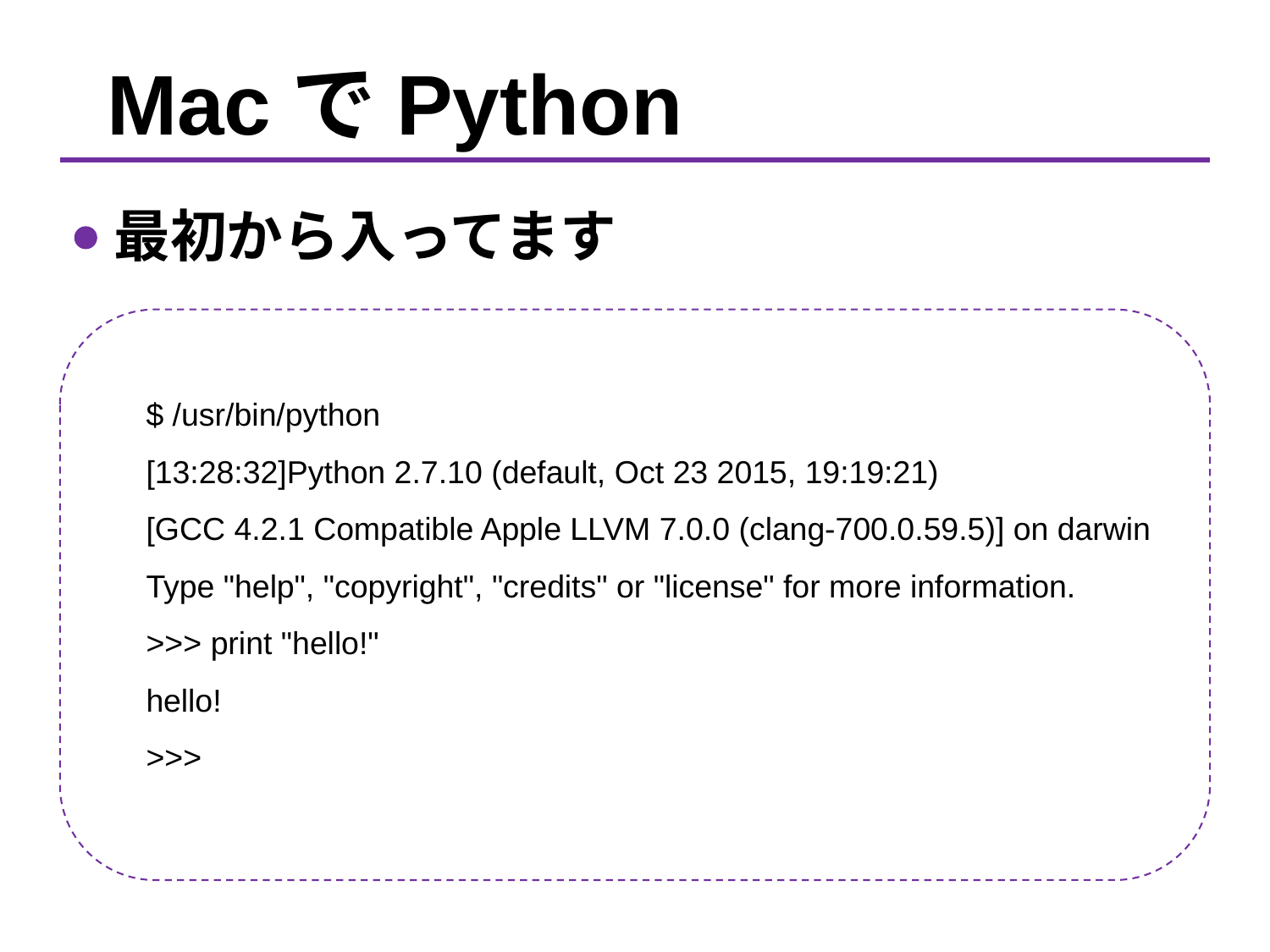

MacでPython
最初から入ってます

$ /usr/bin/python
[13:28:32]Python 2.7.10 (default, Oct 23 2015, 19:19:21)
[GCC 4.2.1 Compatible Apple LLVM 7.0.0 (clang-700.0.59.5)] on darwin
Type "help", "copyright", "credits" or "license" for more information.
>>> print "hello!"
hello!
>>>